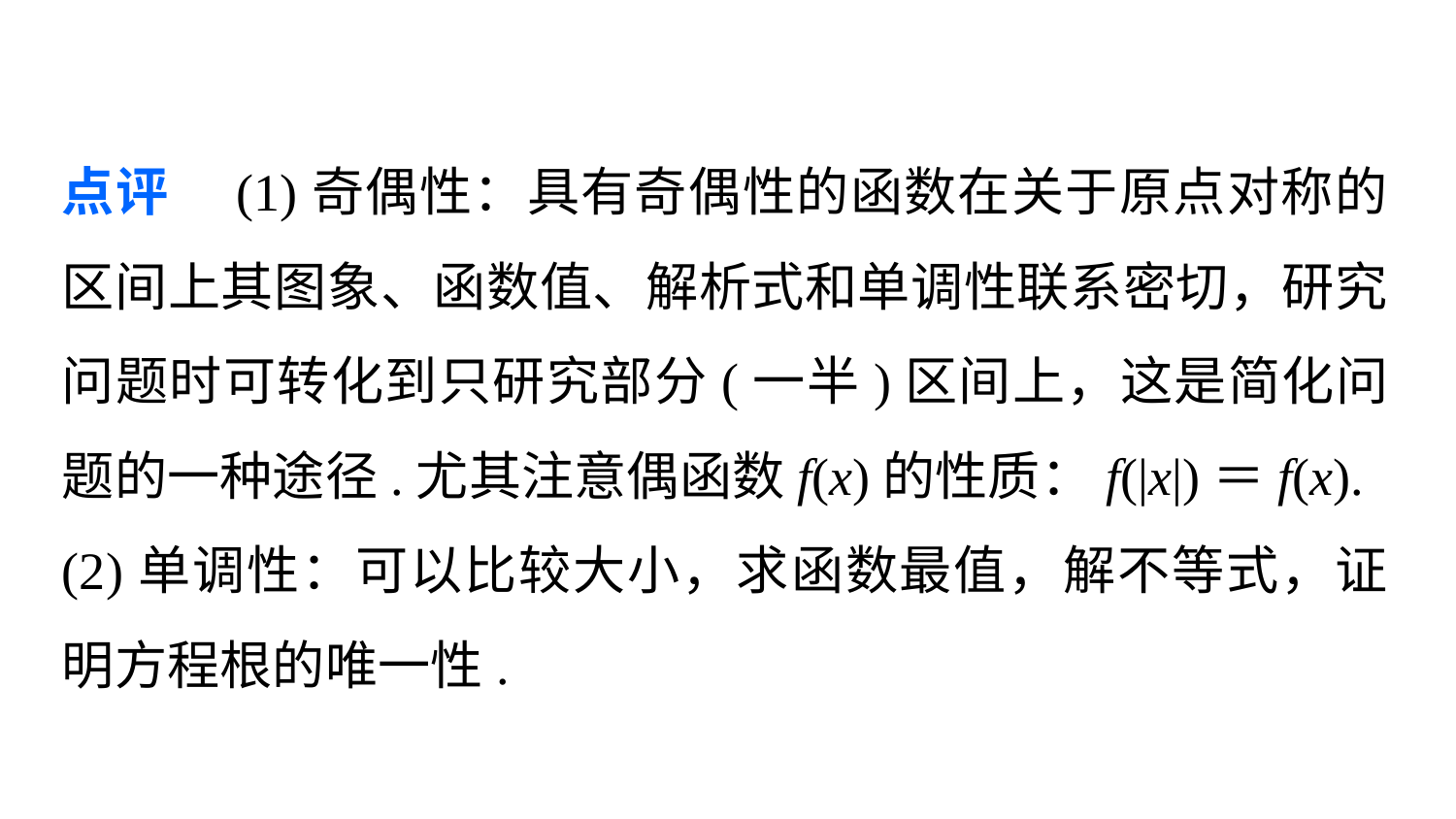

点评　(1)奇偶性：具有奇偶性的函数在关于原点对称的区间上其图象、函数值、解析式和单调性联系密切，研究问题时可转化到只研究部分(一半)区间上，这是简化问题的一种途径.尤其注意偶函数f(x)的性质：f(|x|)＝f(x).
(2)单调性：可以比较大小，求函数最值，解不等式，证明方程根的唯一性.